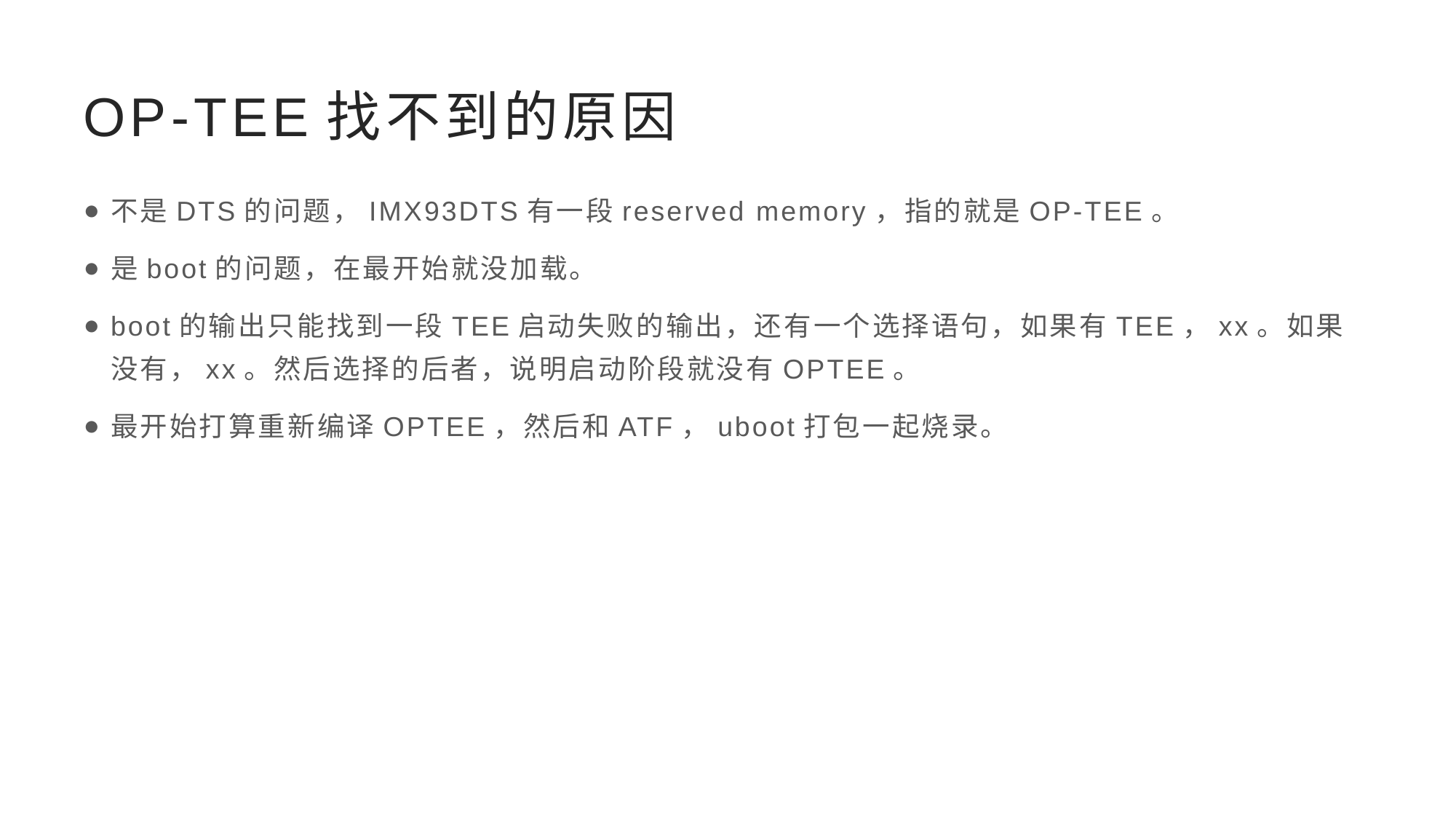

# OP-TEE找不到的原因
不是DTS的问题，IMX93DTS有一段reserved memory，指的就是OP-TEE。
是boot的问题，在最开始就没加载。
boot的输出只能找到一段TEE启动失败的输出，还有一个选择语句，如果有TEE，xx。如果没有，xx。然后选择的后者，说明启动阶段就没有OPTEE。
最开始打算重新编译OPTEE，然后和ATF，uboot打包一起烧录。